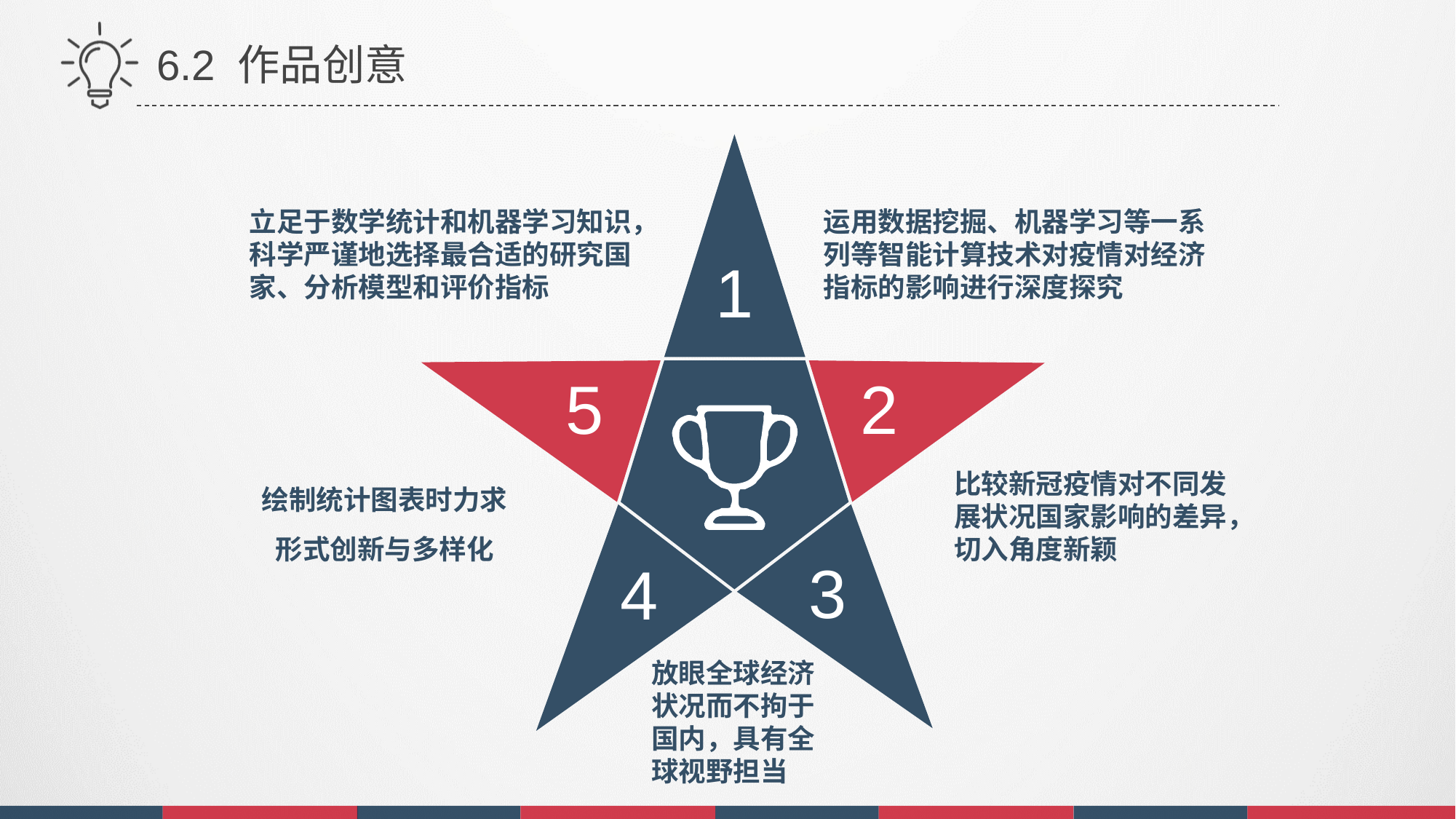

6.2 作品创意
1
5

2
4
3

立足于数学统计和机器学习知识，科学严谨地选择最合适的研究国家、分析模型和评价指标
运用数据挖掘、机器学习等一系列等智能计算技术对疫情对经济指标的影响进行深度探究
比较新冠疫情对不同发展状况国家影响的差异，切入角度新颖
绘制统计图表时力求形式创新与多样化
放眼全球经济状况而不拘于国内，具有全球视野担当